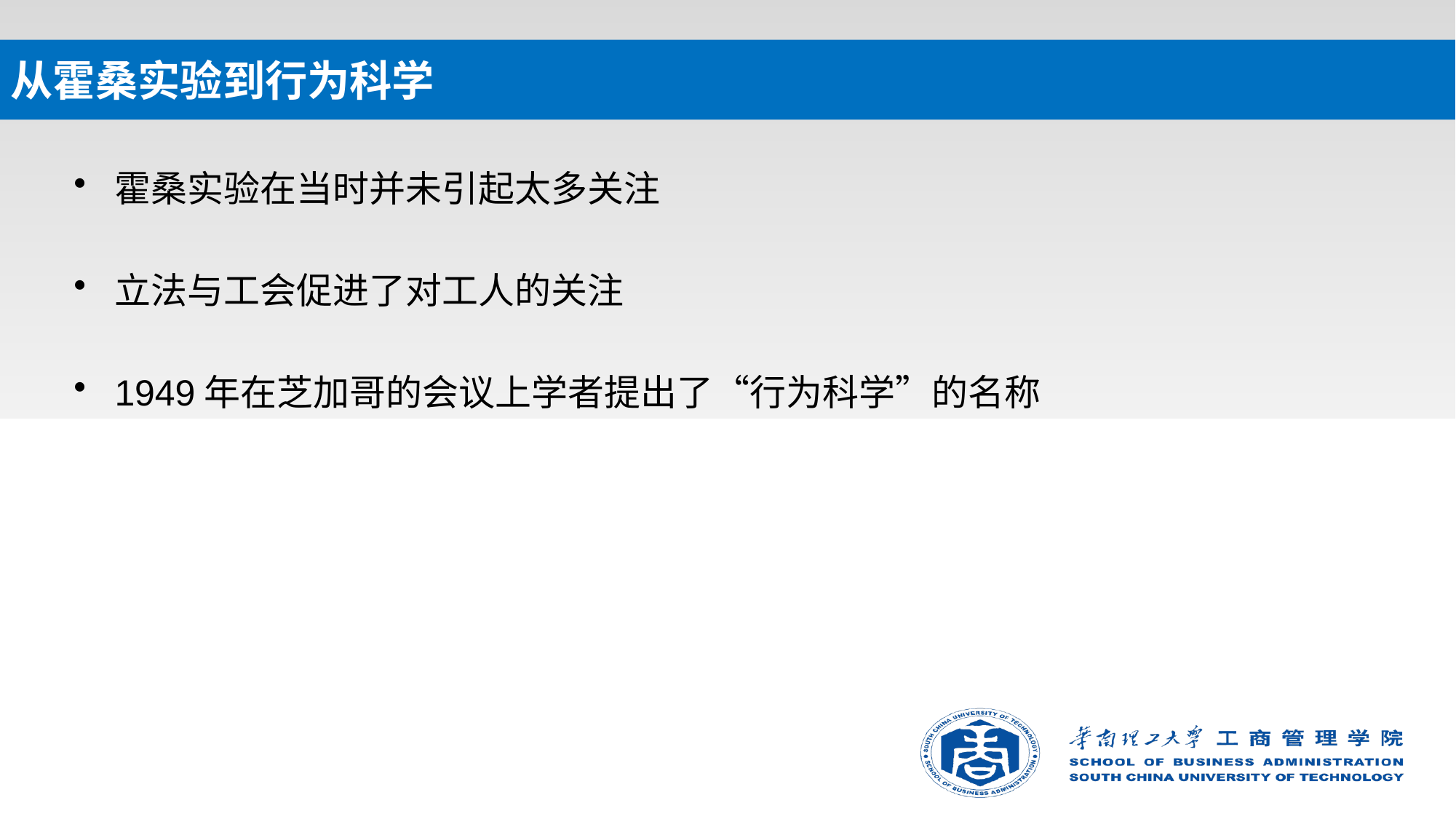

# 从霍桑实验到行为科学
霍桑实验在当时并未引起太多关注

立法与工会促进了对工人的关注

1949年在芝加哥的会议上学者提出了“行为科学”的名称